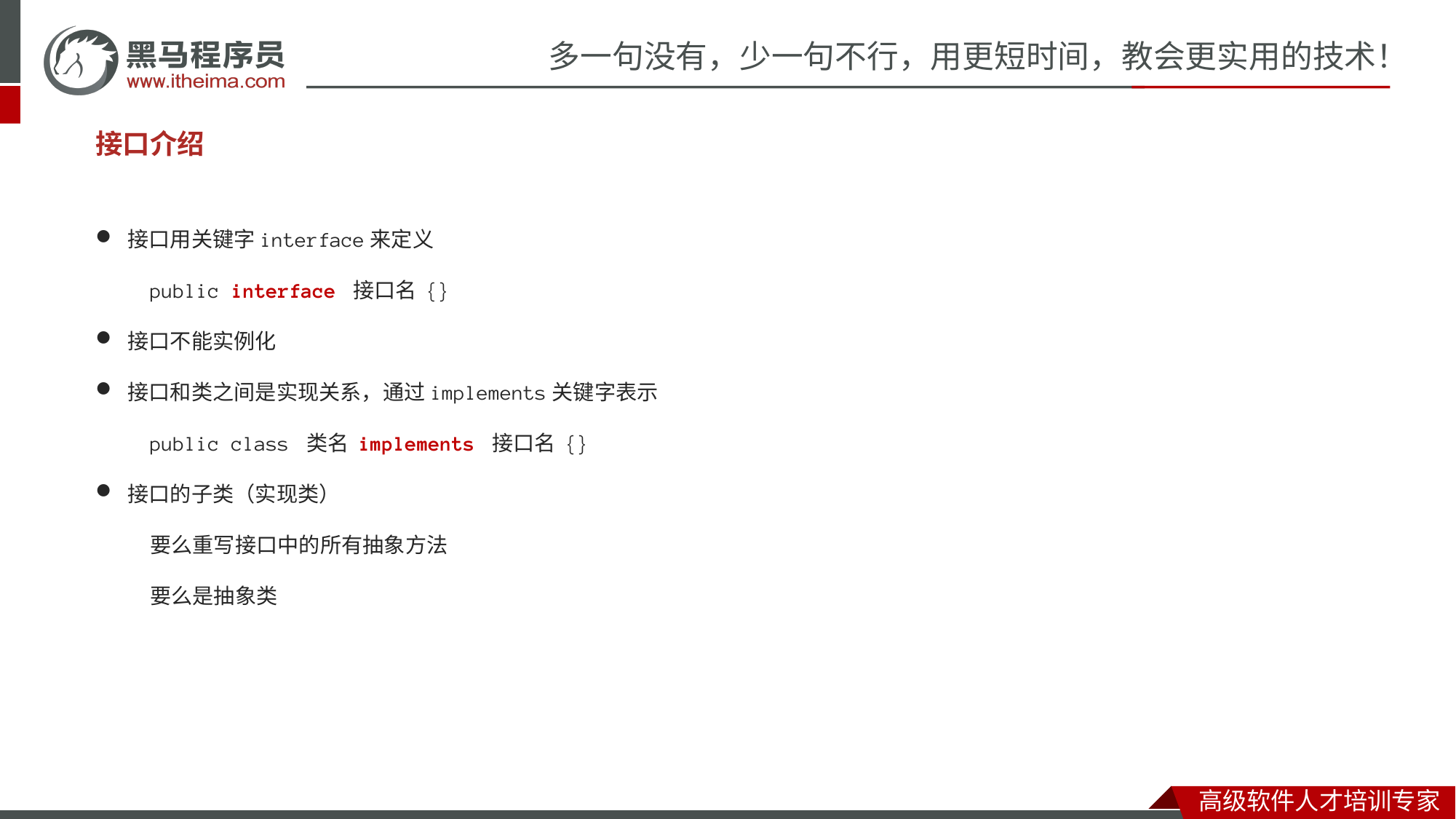

#

接口介绍
接口用关键字interface来定义
public interface 接口名 {}
接口不能实例化
接口和类之间是实现关系，通过implements关键字表示
public class 类名 implements 接口名 {}
接口的子类（实现类）
要么重写接口中的所有抽象方法
要么是抽象类